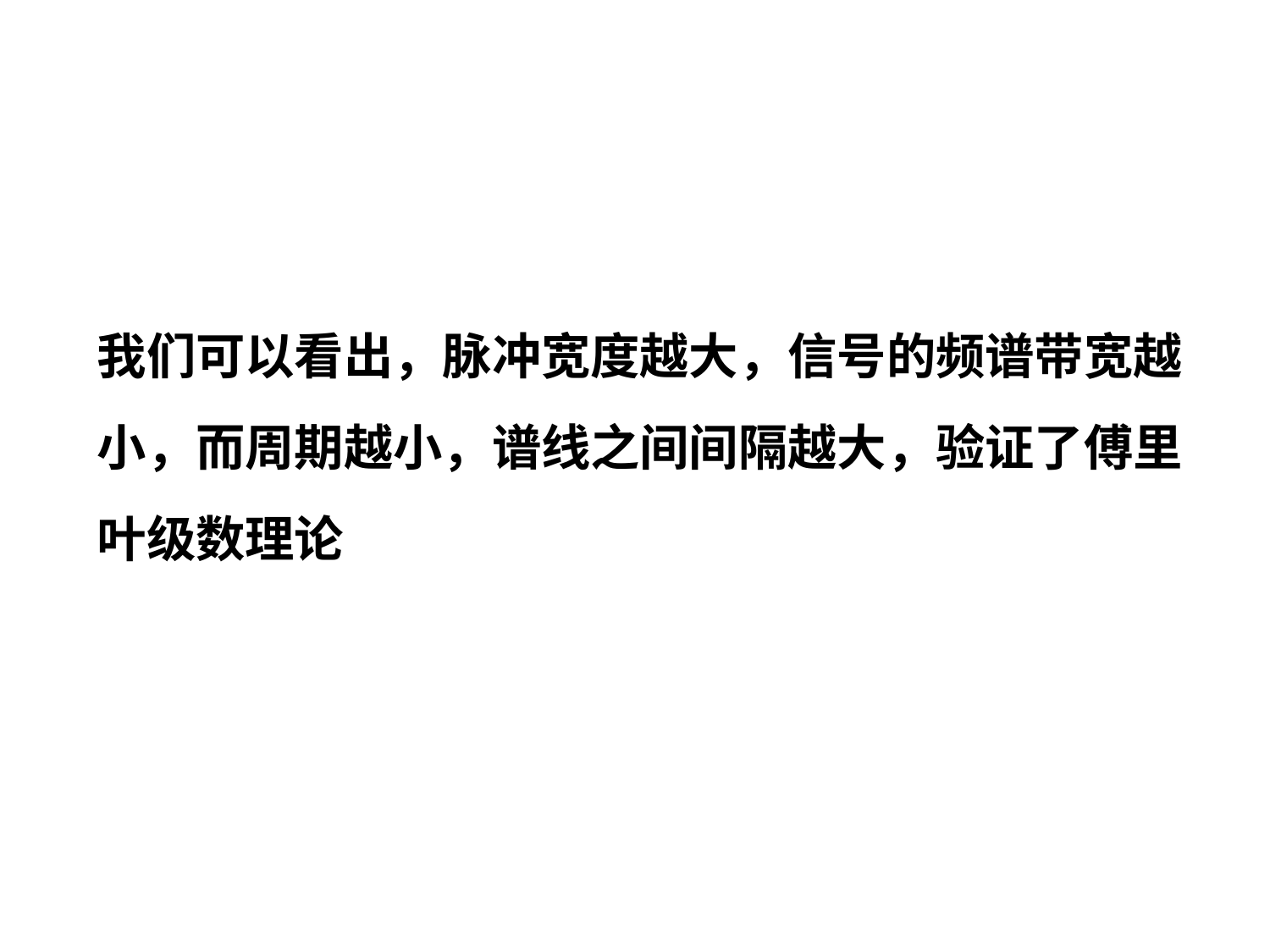

我们可以看出，脉冲宽度越大，信号的频谱带宽越小，而周期越小，谱线之间间隔越大，验证了傅里叶级数理论